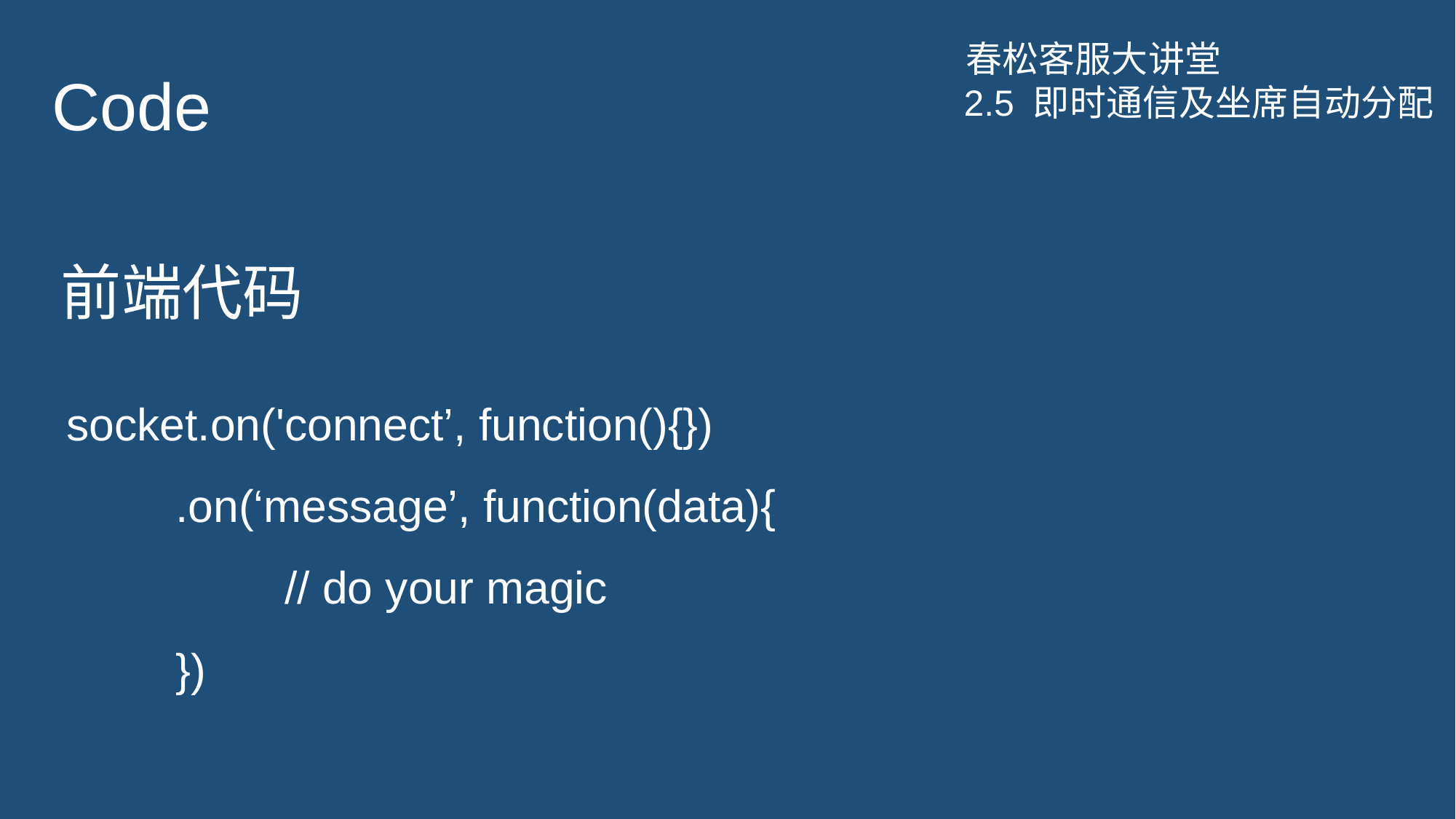

Code
春松客服大讲堂
2.5 即时通信及坐席自动分配
前端代码
socket.on('connect’, function(){})
	.on(‘message’, function(data){
		// do your magic
	})